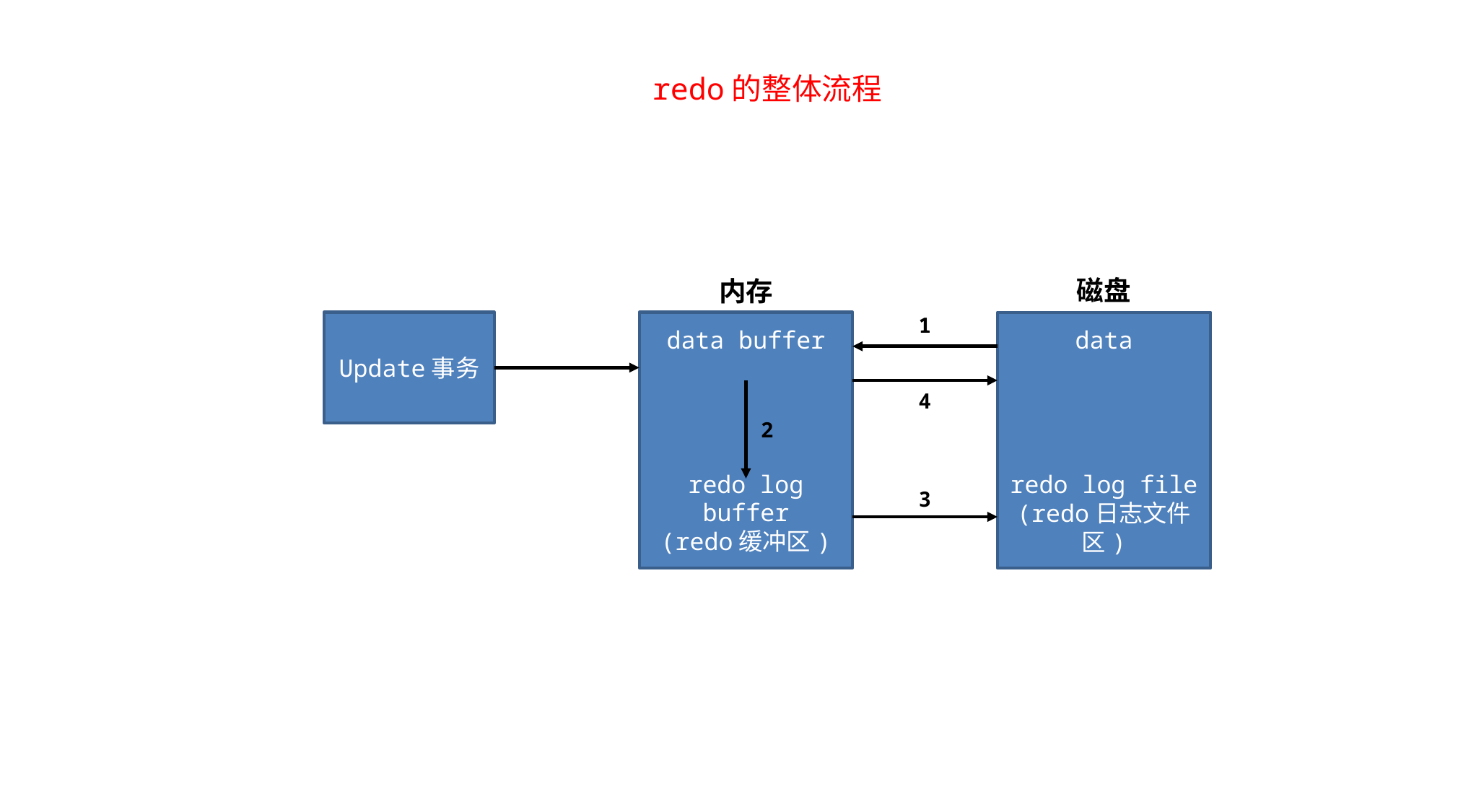

redo的整体流程
磁盘
内存
1
Update事务
data buffer

redo log buffer
(redo缓冲区)
data

redo log file
(redo日志文件区)
4
2
3